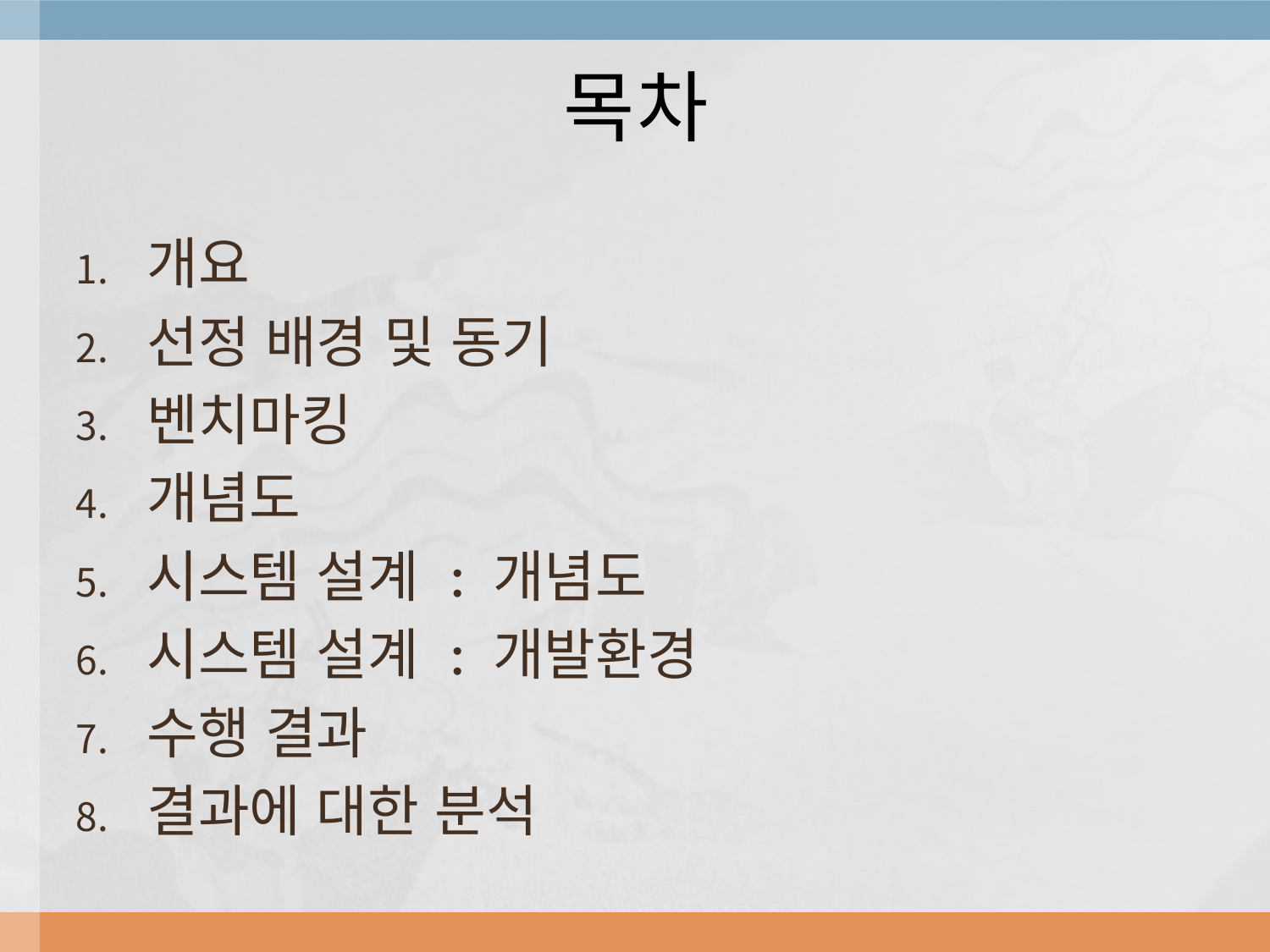

# 목차
개요
선정 배경 및 동기
벤치마킹
개념도
시스템 설계 : 개념도
시스템 설계 : 개발환경
수행 결과
결과에 대한 분석